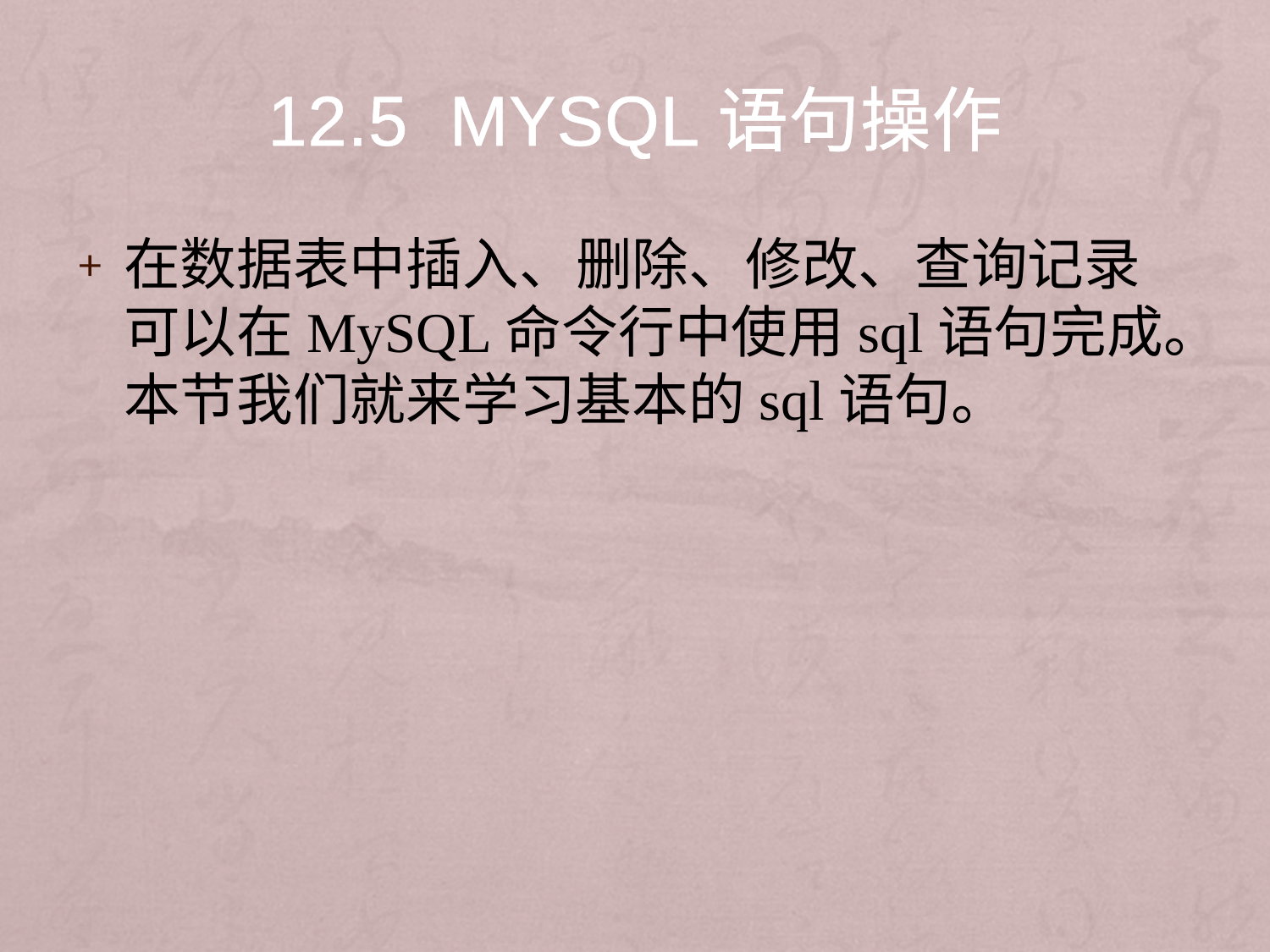

# 12.5  MySQL语句操作
在数据表中插入、删除、修改、查询记录可以在MySQL命令行中使用sql语句完成。本节我们就来学习基本的sql语句。